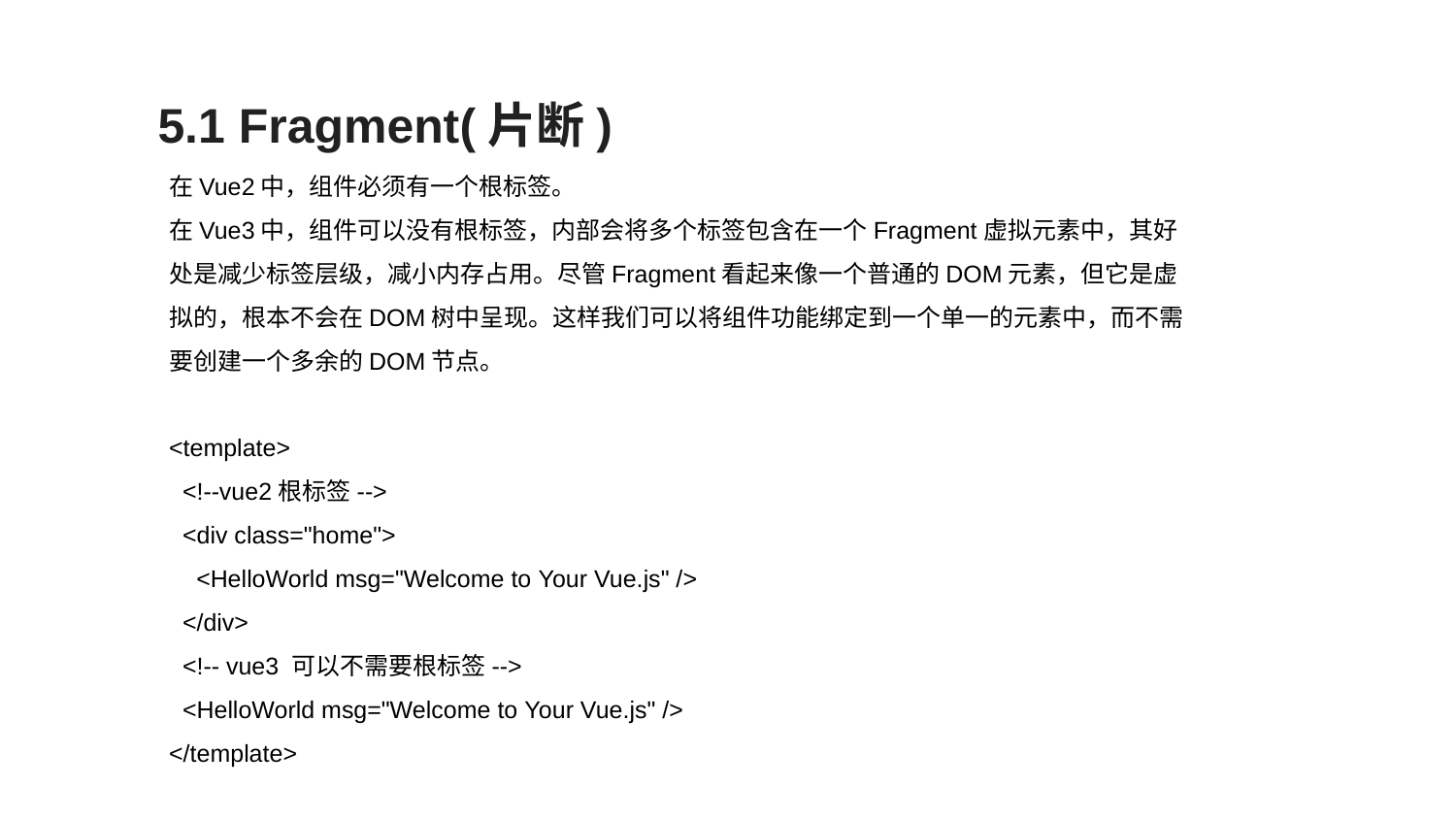

5.1 Fragment(片断)
在Vue2中，组件必须有一个根标签。
在Vue3中，组件可以没有根标签，内部会将多个标签包含在一个Fragment虚拟元素中，其好处是减少标签层级，减小内存占用。尽管Fragment看起来像一个普通的DOM元素，但它是虚拟的，根本不会在DOM树中呈现。这样我们可以将组件功能绑定到一个单一的元素中，而不需要创建一个多余的DOM节点。

<template>
  <!--vue2根标签-->
  <div class="home">
    <HelloWorld msg="Welcome to Your Vue.js" />
  </div>
  <!-- vue3 可以不需要根标签-->
  <HelloWorld msg="Welcome to Your Vue.js" />
</template>